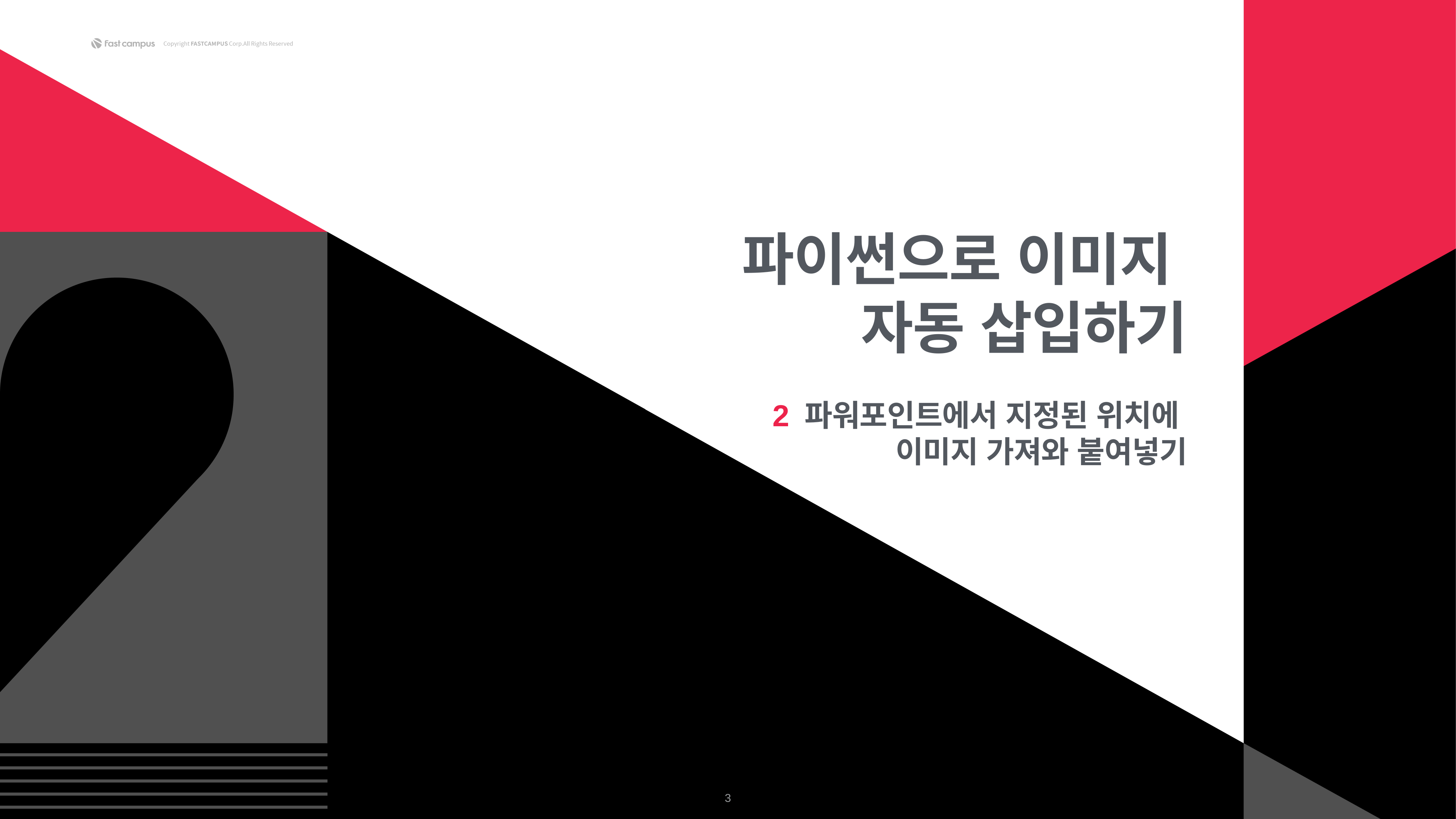

파이썬으로 이미지
자동 삽입하기

2 파워포인트에서 지정된 위치에
이미지 가져와 붙여넣기
3